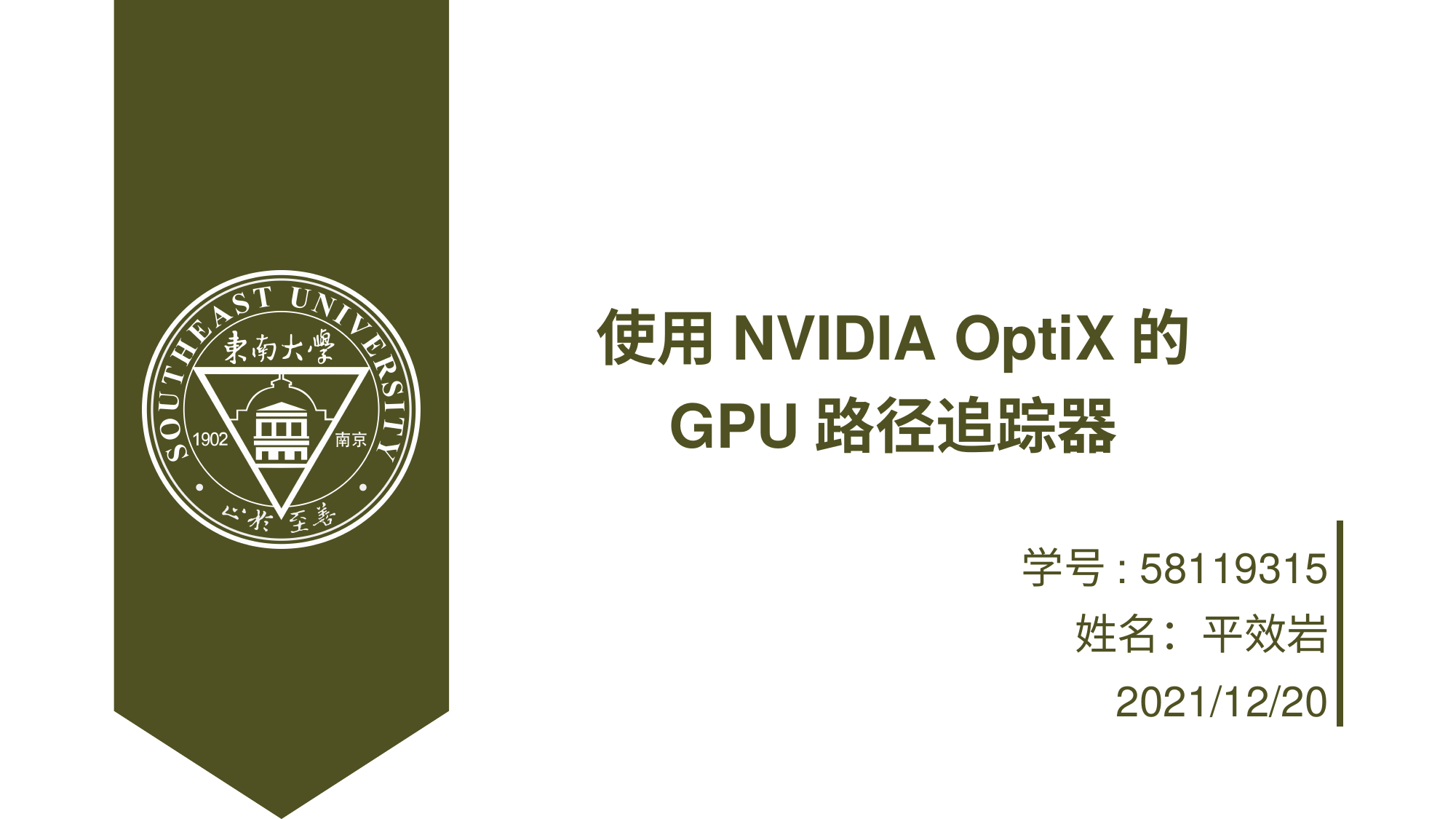

使用NVIDIA OptiX的
GPU路径追踪器
学号: 58119315
姓名：平效岩
2021/12/20